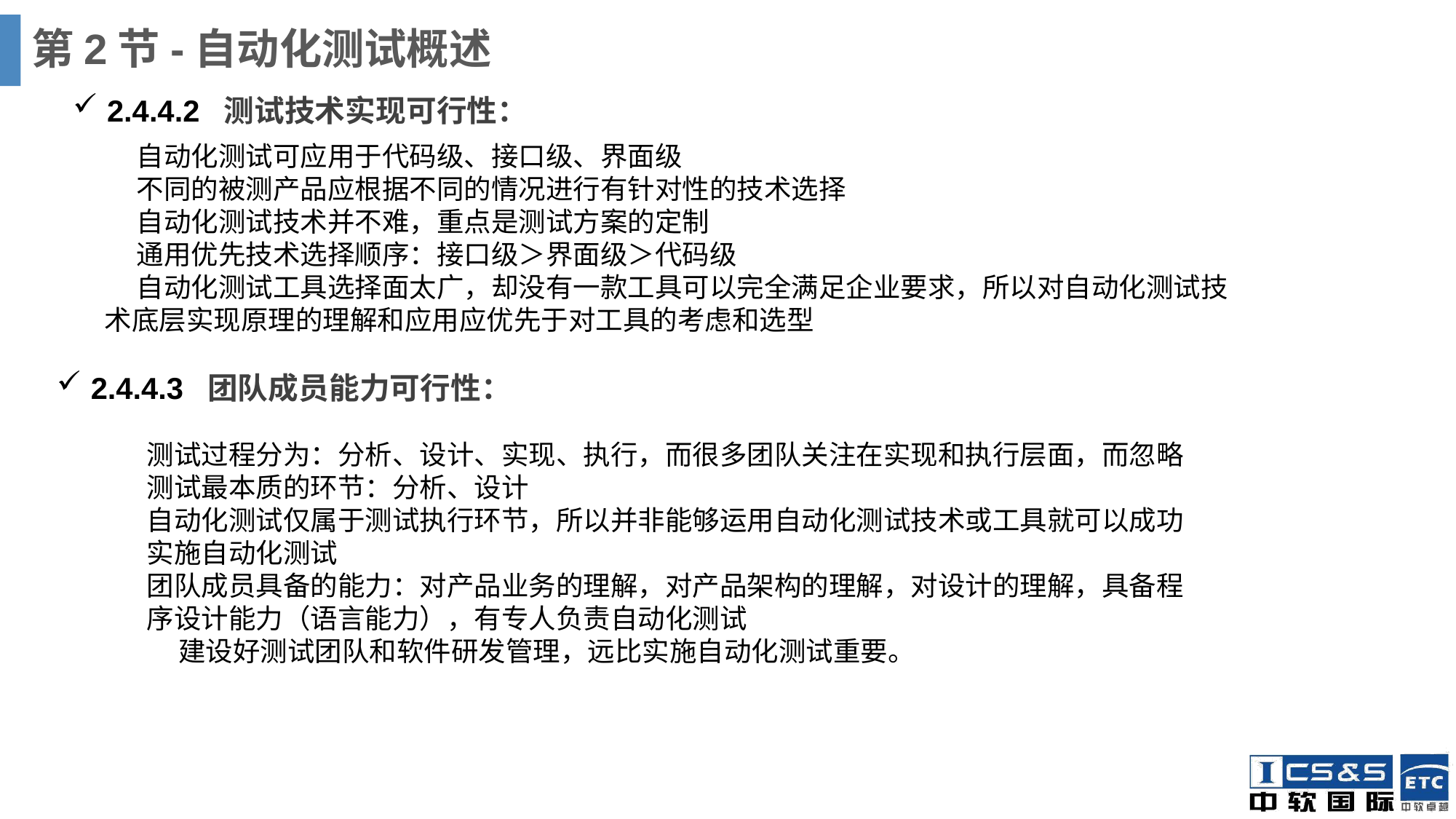

# 第2节-自动化测试概述
2.4.4.2  测试技术实现可行性：
自动化测试可应用于代码级、接口级、界面级
不同的被测产品应根据不同的情况进行有针对性的技术选择
自动化测试技术并不难，重点是测试方案的定制
通用优先技术选择顺序：接口级＞界面级＞代码级
自动化测试工具选择面太广，却没有一款工具可以完全满足企业要求，所以对自动化测试技术底层实现原理的理解和应用应优先于对工具的考虑和选型
2.4.4.3  团队成员能力可行性：
测试过程分为：分析、设计、实现、执行，而很多团队关注在实现和执行层面，而忽略测试最本质的环节：分析、设计自动化测试仅属于测试执行环节，所以并非能够运用自动化测试技术或工具就可以成功实施自动化测试团队成员具备的能力：对产品业务的理解，对产品架构的理解，对设计的理解，具备程序设计能力（语言能力），有专人负责自动化测试建设好测试团队和软件研发管理，远比实施自动化测试重要。